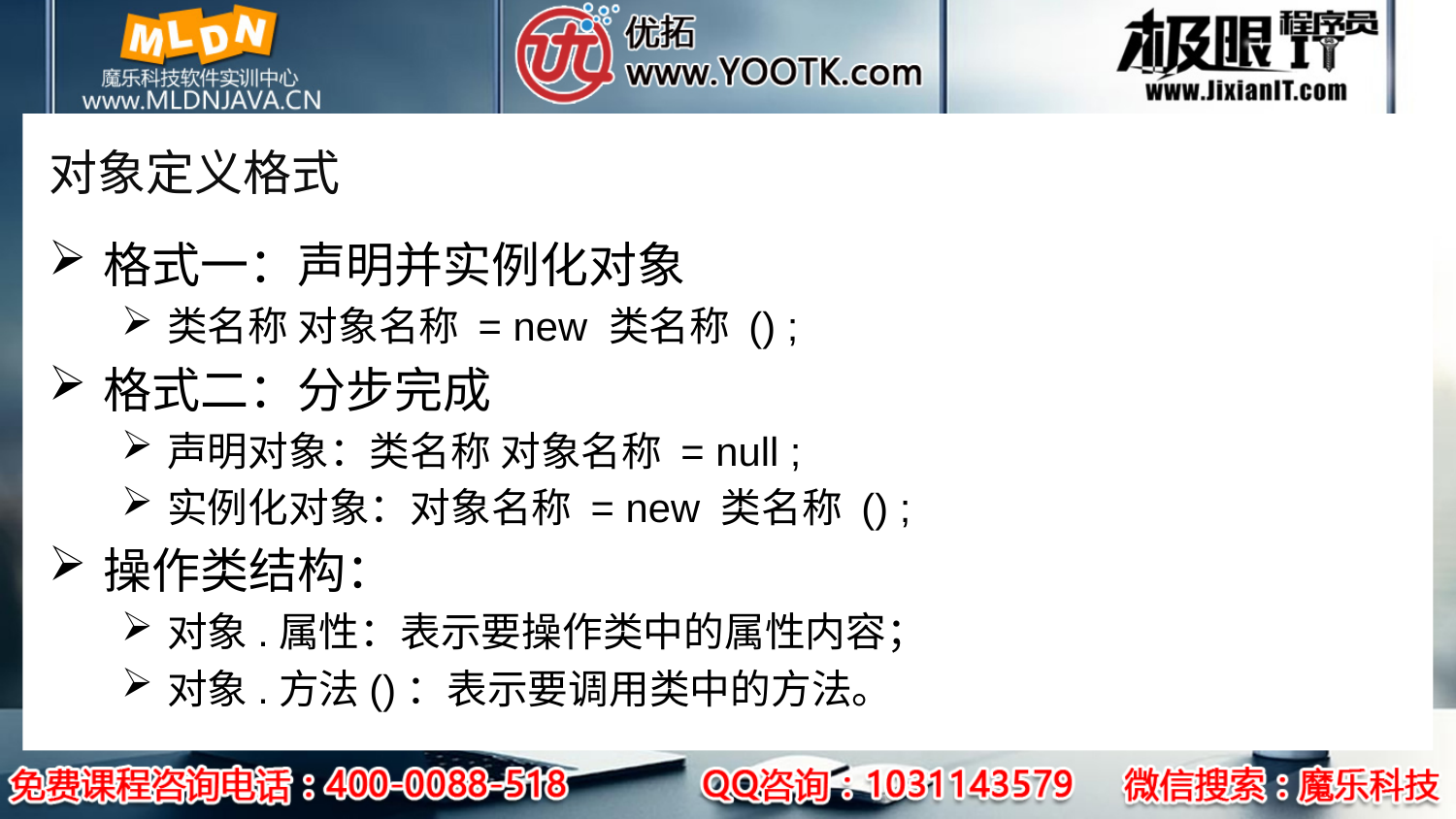

# 对象定义格式
格式一：声明并实例化对象
类名称 对象名称 = new 类名称 () ;
格式二：分步完成
声明对象：类名称 对象名称 = null ;
实例化对象：对象名称 = new 类名称 () ;
操作类结构：
对象.属性：表示要操作类中的属性内容；
对象.方法()：表示要调用类中的方法。